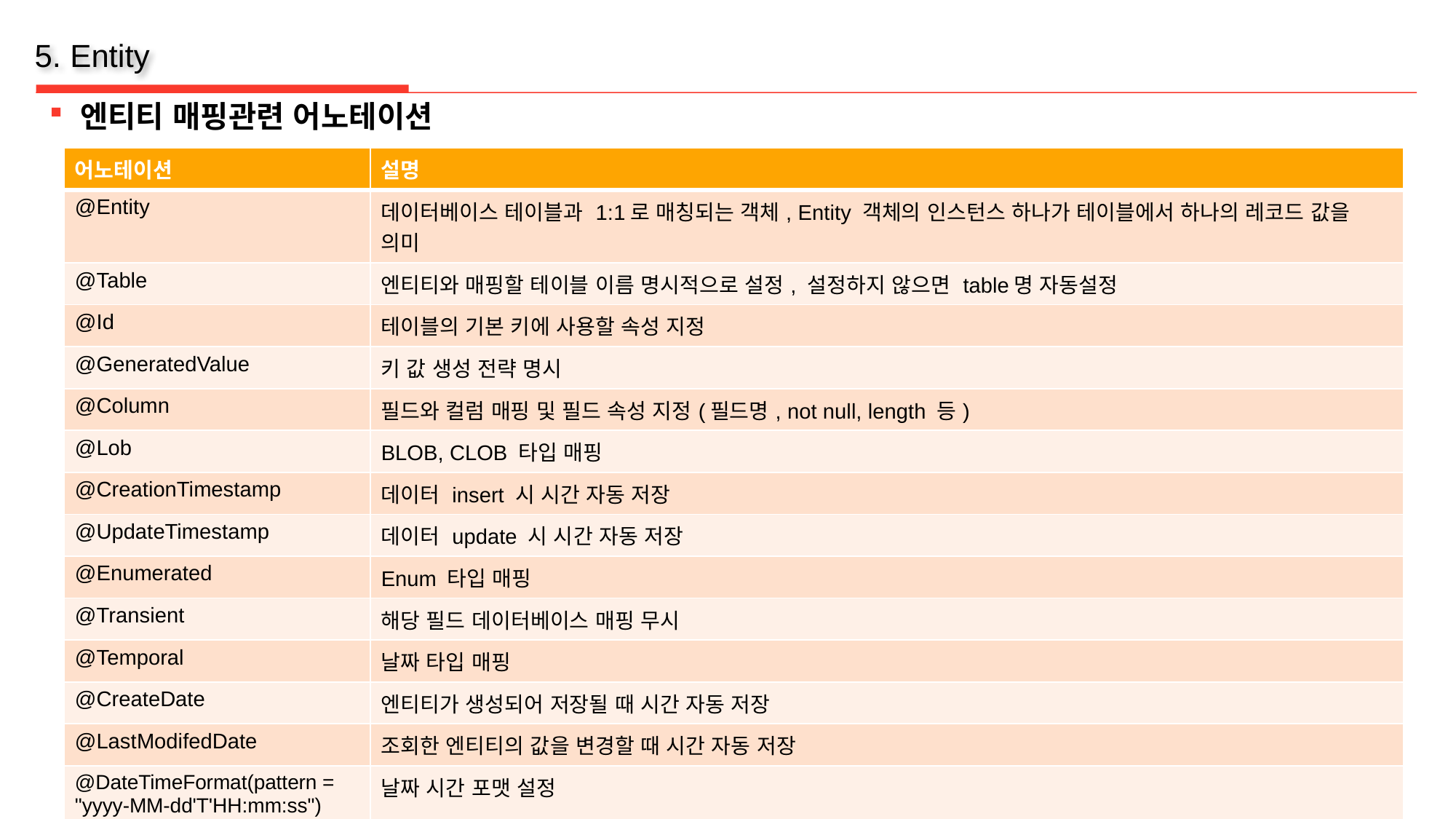

# 5. Entity
엔티티 매핑관련 어노테이션
| 어노테이션 | 설명 |
| --- | --- |
| @Entity | 데이터베이스 테이블과 1:1로 매칭되는 객체, Entity 객체의 인스턴스 하나가 테이블에서 하나의 레코드 값을 의미 |
| @Table | 엔티티와 매핑할 테이블 이름 명시적으로 설정, 설정하지 않으면 table명 자동설정 |
| @Id | 테이블의 기본 키에 사용할 속성 지정 |
| @GeneratedValue | 키 값 생성 전략 명시 |
| @Column | 필드와 컬럼 매핑 및 필드 속성 지정(필드명, not null, length 등) |
| @Lob | BLOB, CLOB 타입 매핑 |
| @CreationTimestamp | 데이터 insert 시 시간 자동 저장 |
| @UpdateTimestamp | 데이터 update 시 시간 자동 저장 |
| @Enumerated | Enum 타입 매핑 |
| @Transient | 해당 필드 데이터베이스 매핑 무시 |
| @Temporal | 날짜 타입 매핑 |
| @CreateDate | 엔티티가 생성되어 저장될 때 시간 자동 저장 |
| @LastModifedDate | 조회한 엔티티의 값을 변경할 때 시간 자동 저장 |
| @DateTimeFormat(pattern = "yyyy-MM-dd'T'HH:mm:ss") | 날짜 시간 포맷 설정 |